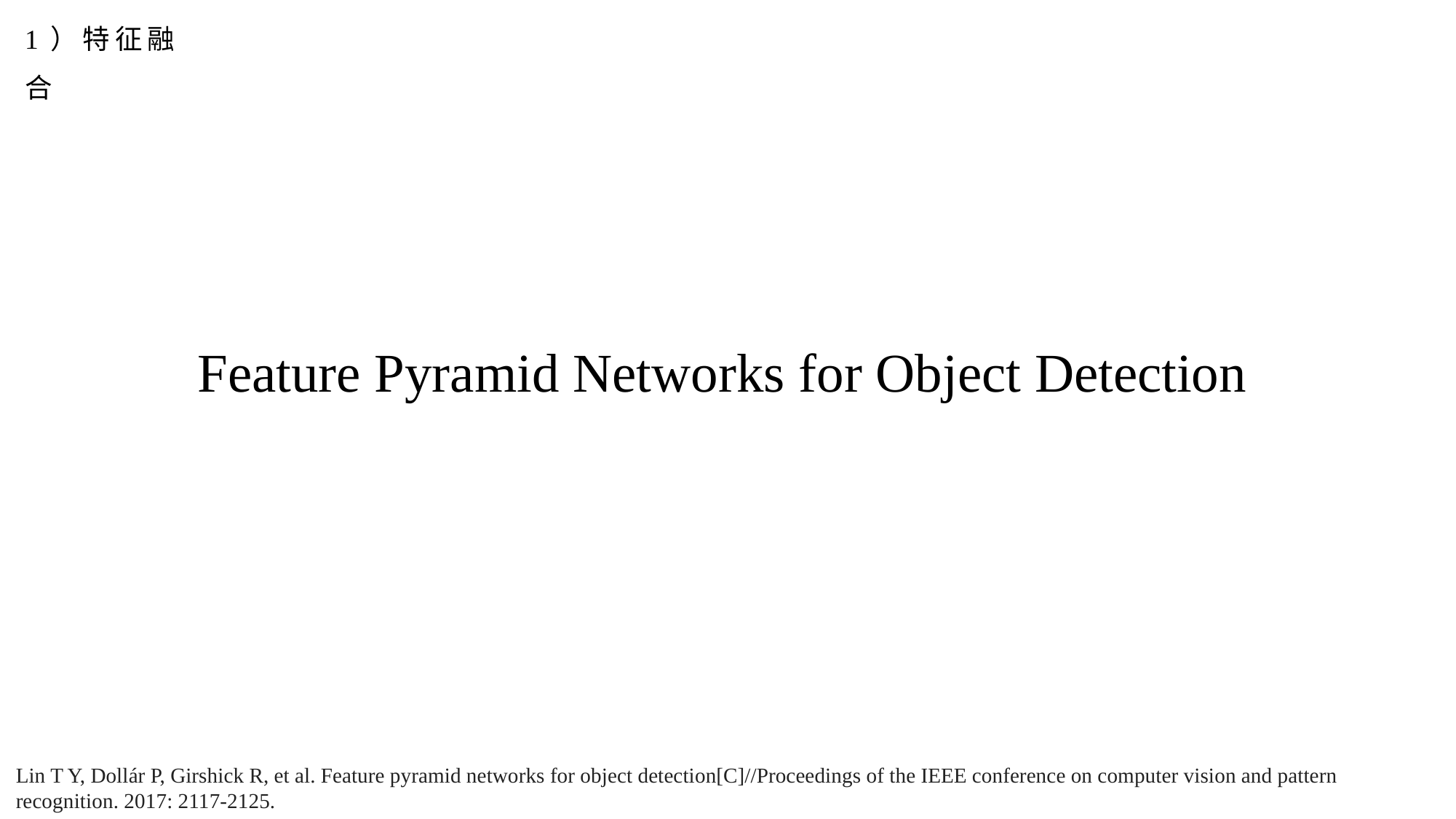

1）特征融合
Feature Pyramid Networks for Object Detection
Lin T Y, Dollár P, Girshick R, et al. Feature pyramid networks for object detection[C]//Proceedings of the IEEE conference on computer vision and pattern recognition. 2017: 2117-2125.